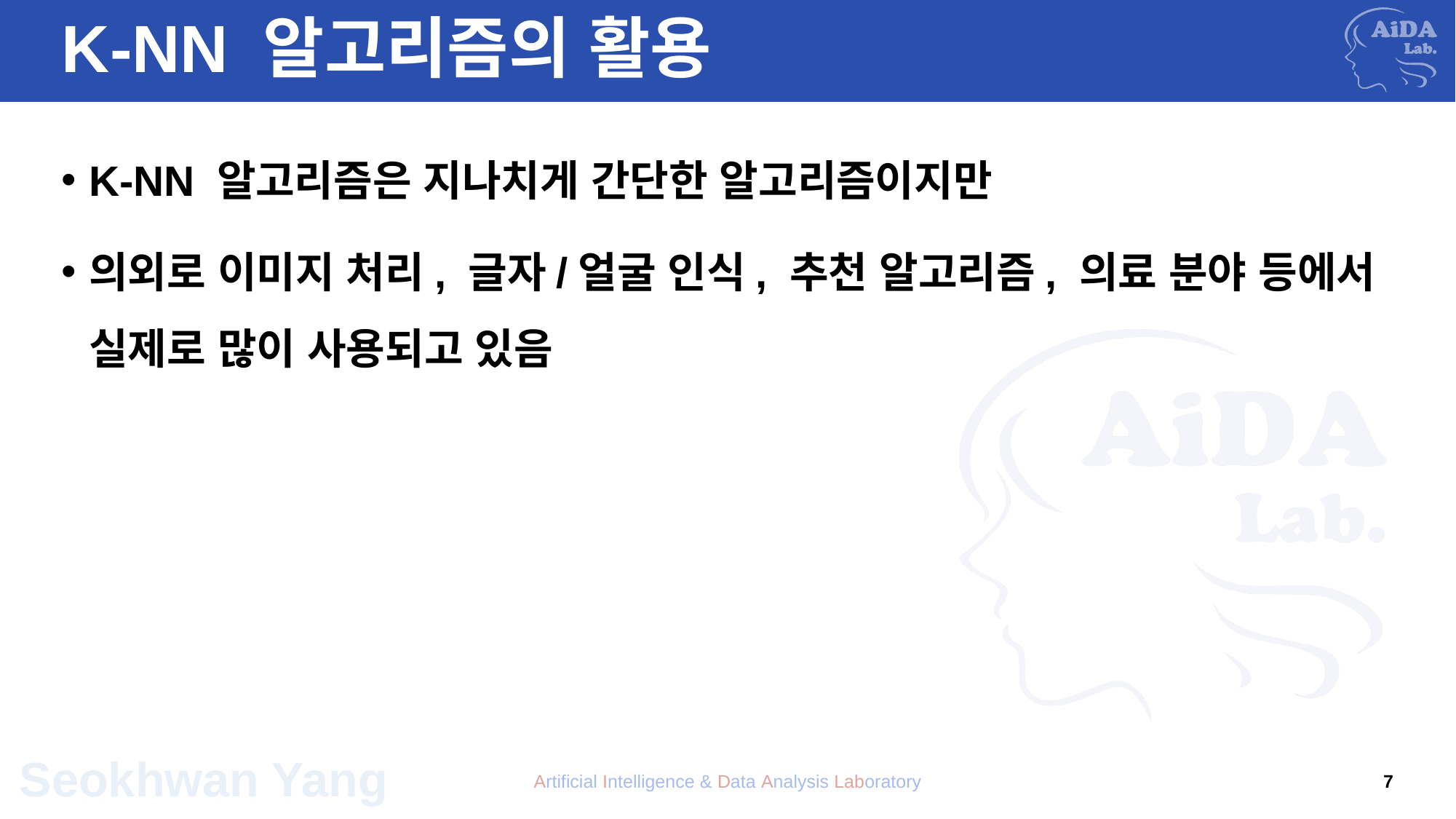

# K-NN 알고리즘의 활용
K-NN 알고리즘은 지나치게 간단한 알고리즘이지만
의외로 이미지 처리, 글자/얼굴 인식, 추천 알고리즘, 의료 분야 등에서 실제로 많이 사용되고 있음
Artificial Intelligence & Data Analysis Laboratory
7